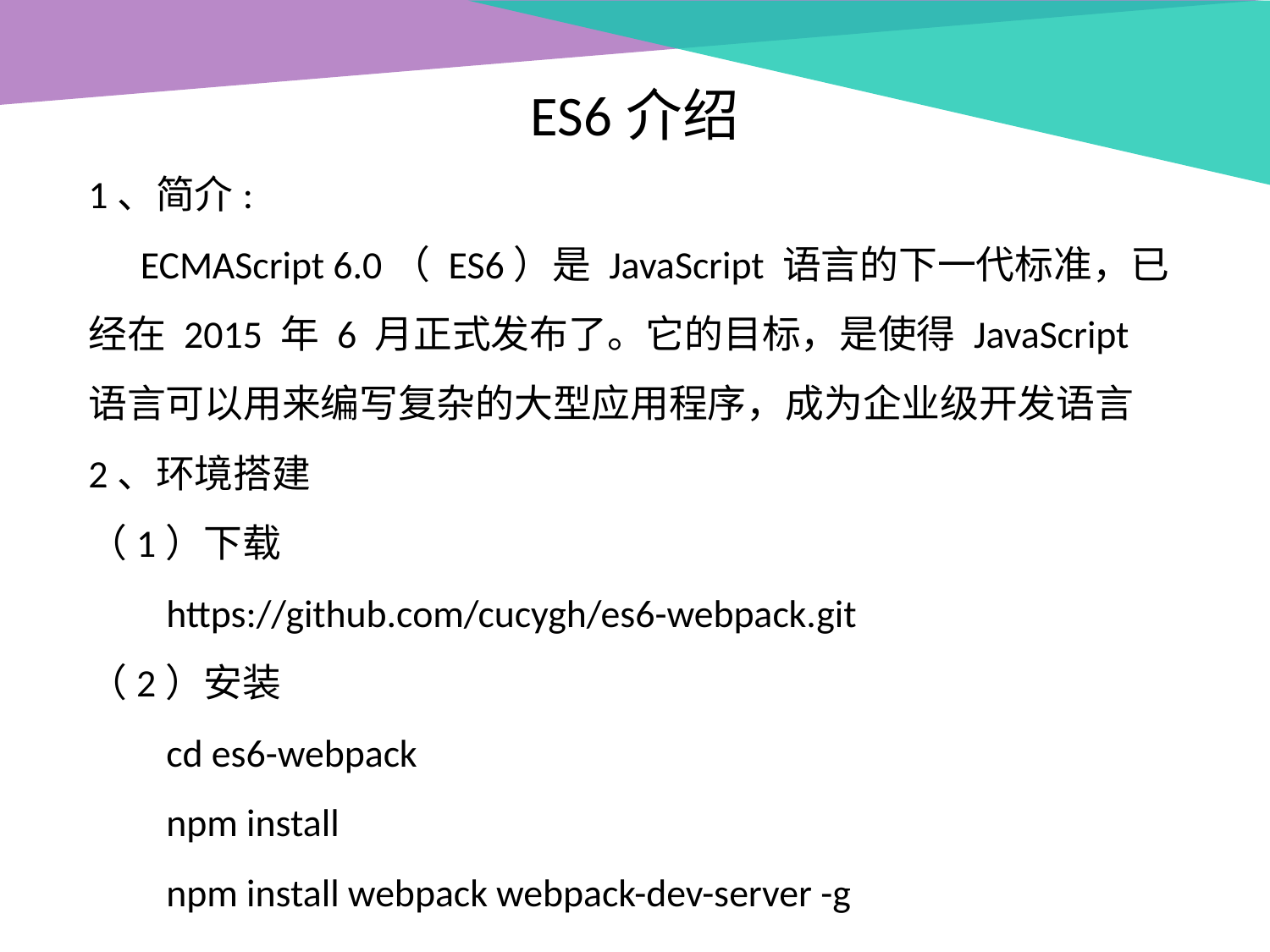

ES6介绍
1、简介:
      ECMAScript 6.0（ ES6）是 JavaScript 语言的下一代标准，已经在 2015 年 6 月正式发布了。它的目标，是使得 JavaScript 语言可以用来编写复杂的大型应用程序，成为企业级开发语言
2、环境搭建
（1）下载
         https://github.com/cucygh/es6-webpack.git
（2）安装
         cd es6-webpack
         npm install
         npm install webpack webpack-dev-server -g